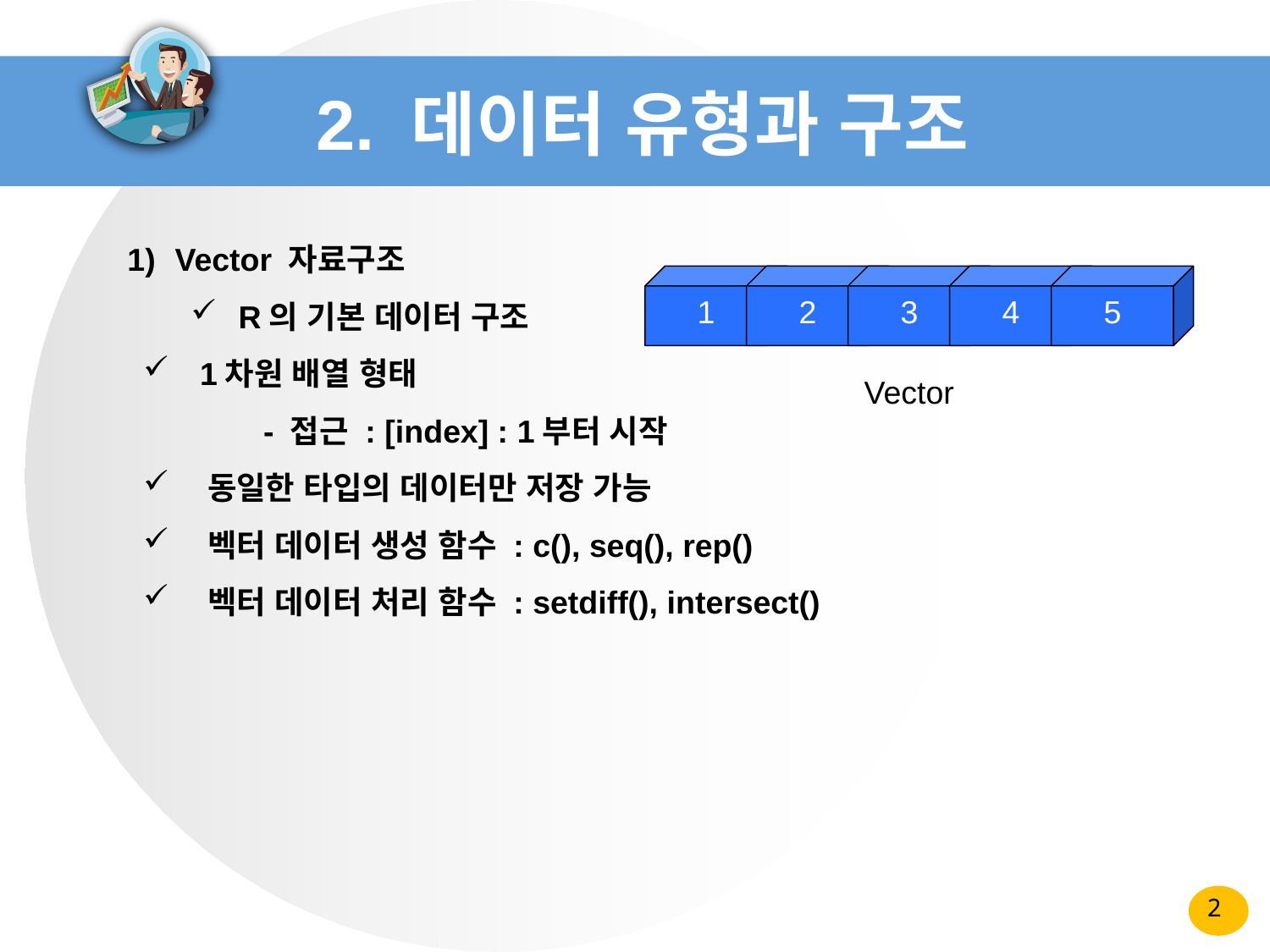

# 2. 데이터 유형과 구조
Vector 자료구조
R의 기본 데이터 구조
 1차원 배열 형태
 - 접근 : [index] : 1부터 시작
 동일한 타입의 데이터만 저장 가능
 벡터 데이터 생성 함수 : c(), seq(), rep()
 벡터 데이터 처리 함수 : setdiff(), intersect()
1
2
3
4
5
Vector
2